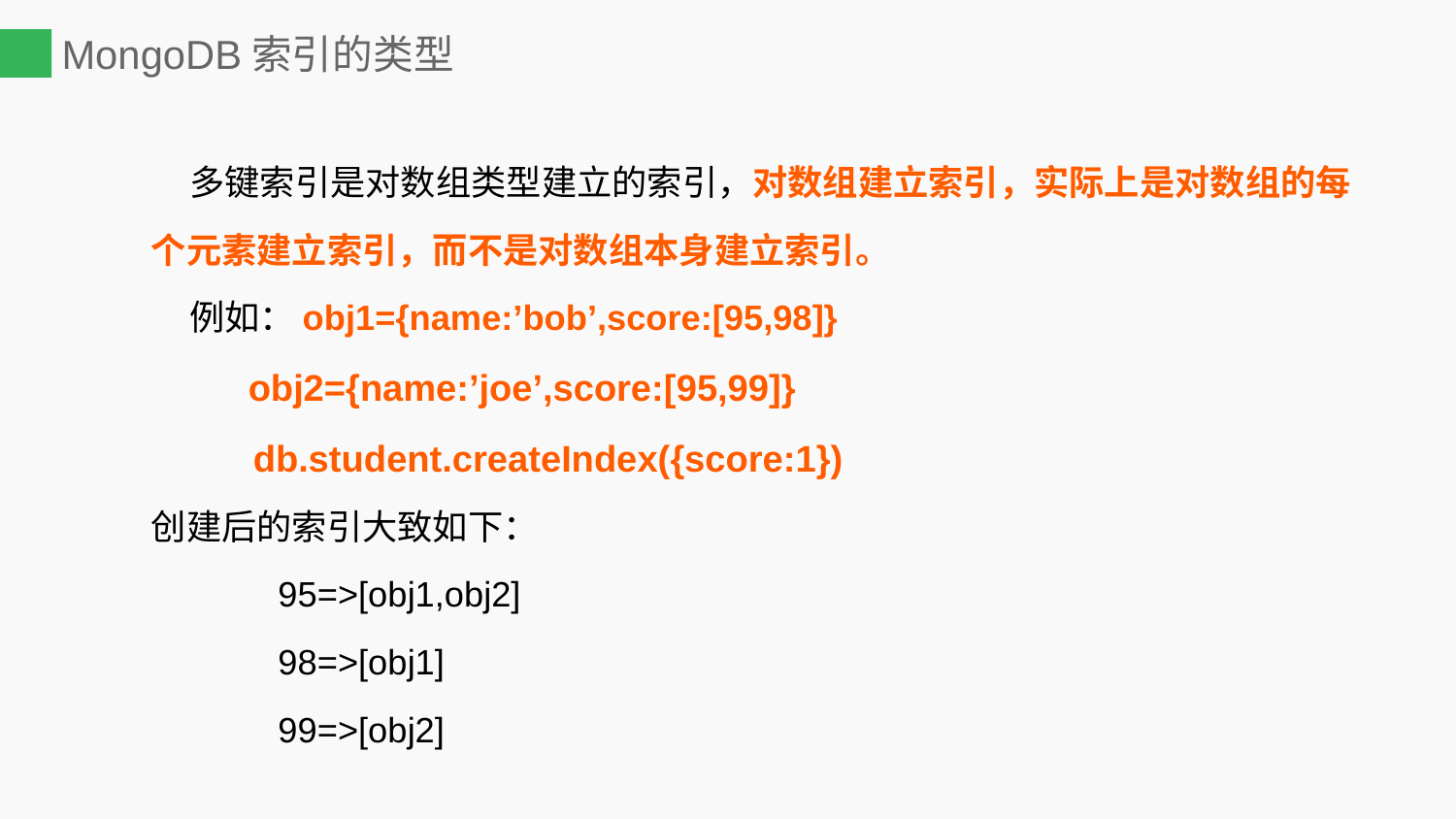

# MongoDB索引的类型
    多键索引是对数组类型建立的索引，对数组建立索引，实际上是对数组的每个元素建立索引，而不是对数组本身建立索引。
    例如：obj1={name:’bob’,score:[95,98]}
          obj2={name:’joe’,score:[95,99]}
          db.student.createIndex({score:1})
创建后的索引大致如下：
  	95=>[obj1,obj2]
  	98=>[obj1]
  	99=>[obj2]